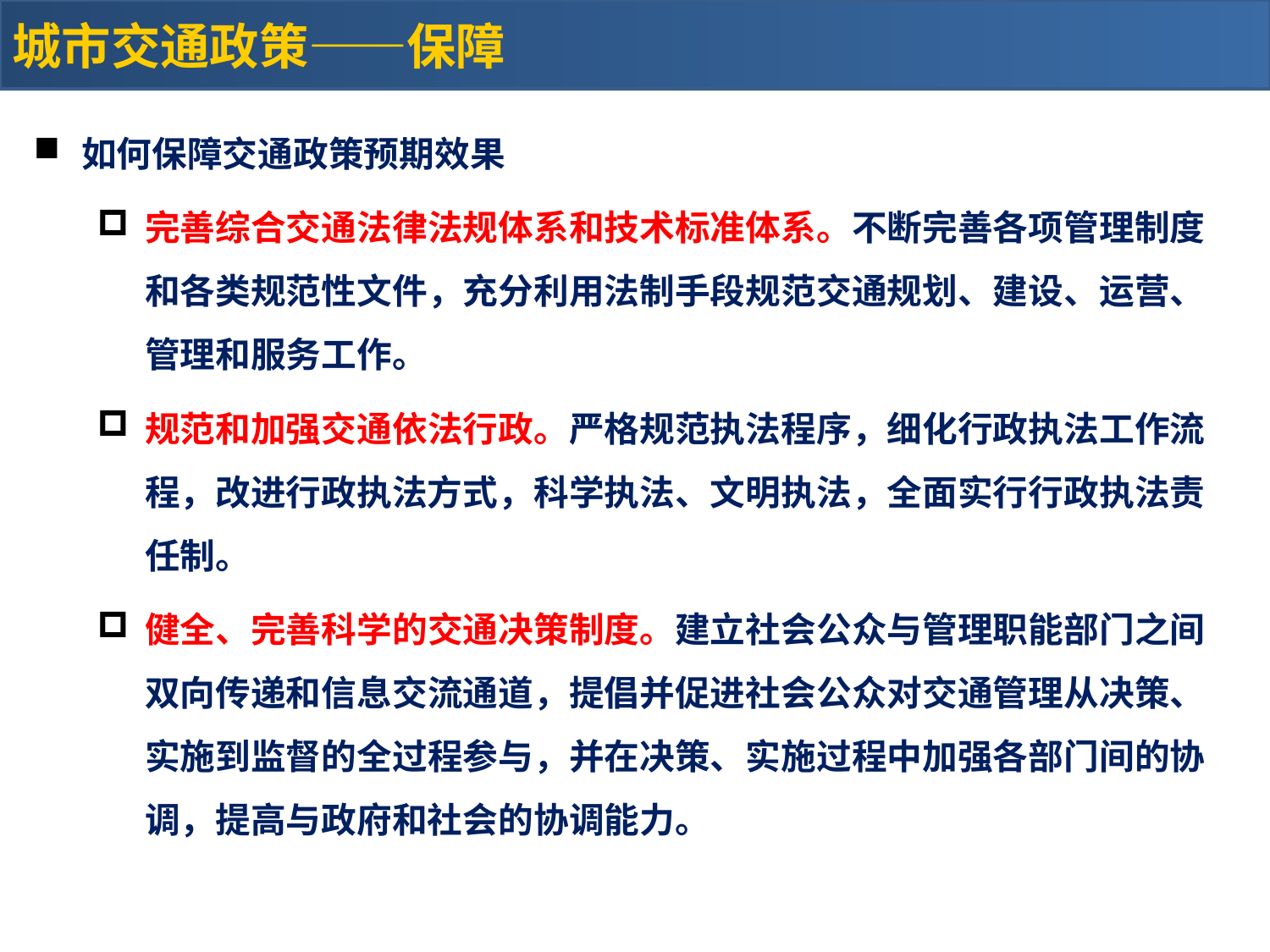

城市交通政策——保障
如何保障交通政策预期效果
完善综合交通法律法规体系和技术标准体系。不断完善各项管理制度和各类规范性文件，充分利用法制手段规范交通规划、建设、运营、管理和服务工作。
规范和加强交通依法行政。严格规范执法程序，细化行政执法工作流程，改进行政执法方式，科学执法、文明执法，全面实行行政执法责任制。
健全、完善科学的交通决策制度。建立社会公众与管理职能部门之间双向传递和信息交流通道，提倡并促进社会公众对交通管理从决策、实施到监督的全过程参与，并在决策、实施过程中加强各部门间的协调，提高与政府和社会的协调能力。